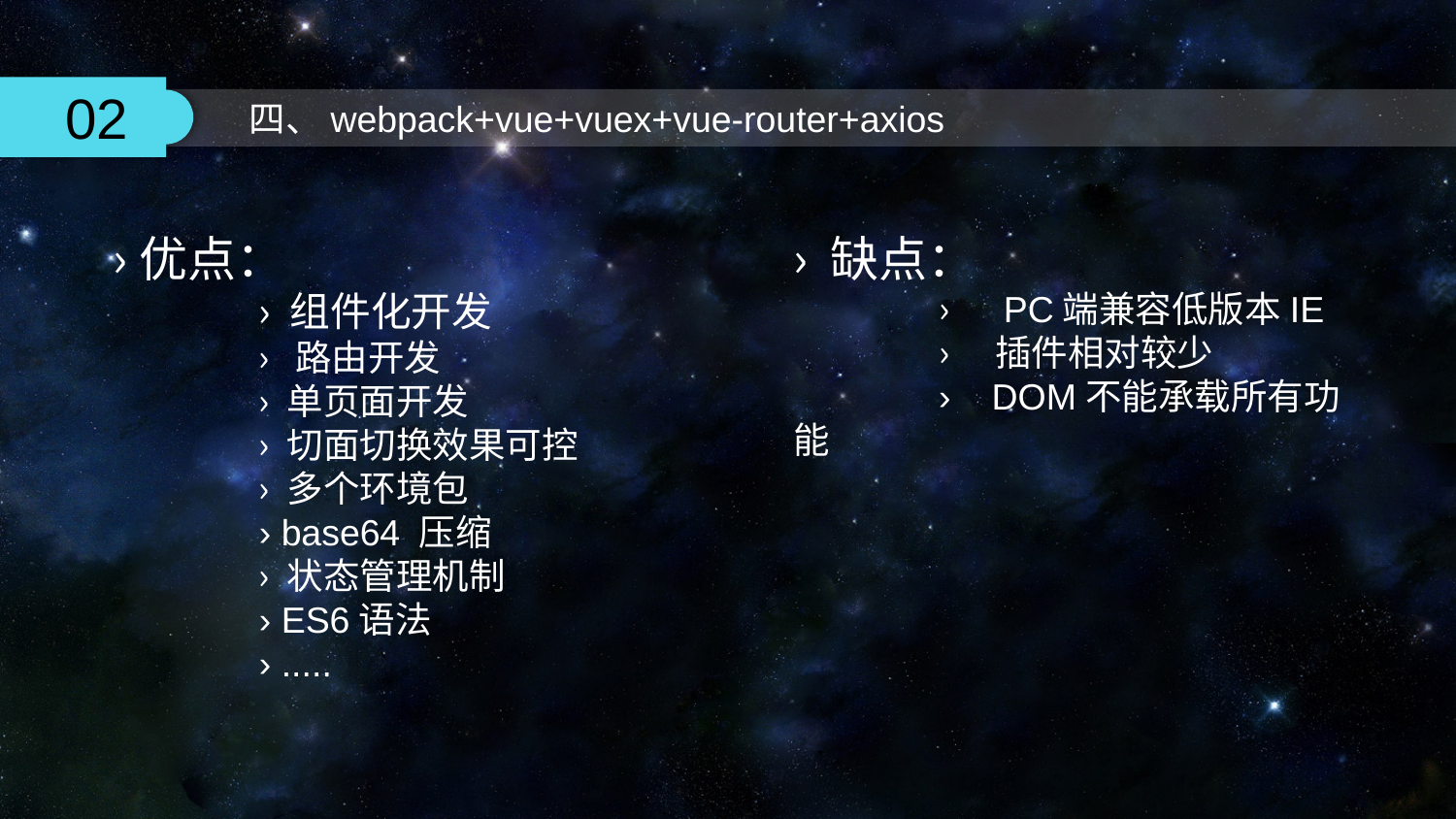

›优点：
	› 组件化开发
	›  路由开发
	› 单页面开发
	› 切面切换效果可控
	› 多个环境包
	› base64 压缩
	› 状态管理机制
	› ES6语法
	› .....

› 缺点：
	›　PC端兼容低版本IE
	›　插件相对较少
	›    DOM不能承载所有功能